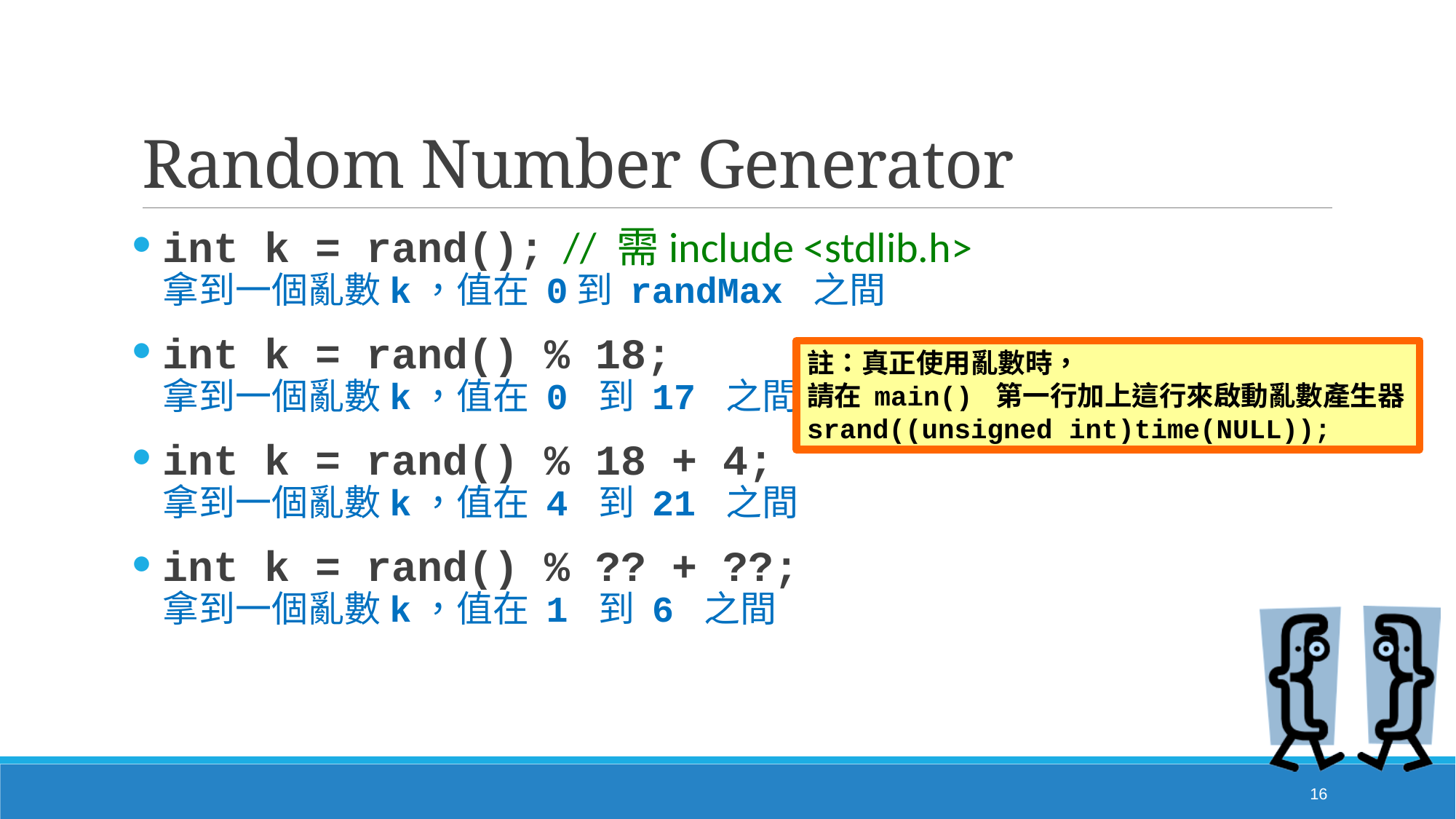

# Random Number Generator
int k = rand();  // 需include <stdlib.h>
拿到一個亂數k，值在 0到 randMax 之間
int k = rand() % 18;
拿到一個亂數k，值在 0 到 17 之間
int k = rand() % 18 + 4;
拿到一個亂數k，值在 4 到 21 之間
int k = rand() % ?? + ??;
拿到一個亂數k，值在 1 到 6 之間
註：真正使用亂數時，
請在 main() 第一行加上這行來啟動亂數產生器
srand((unsigned int)time(NULL));
16